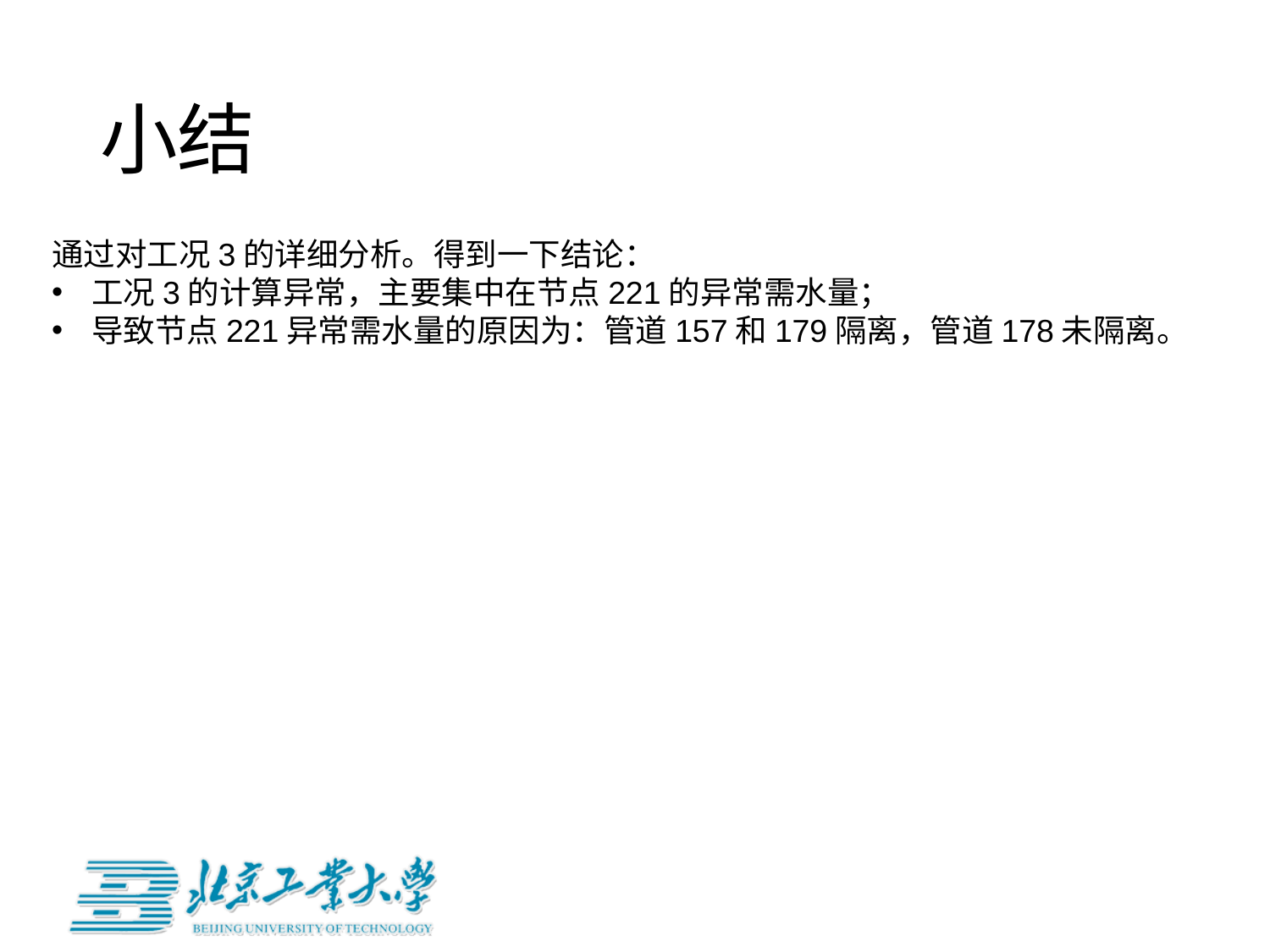

# 小结
通过对工况3的详细分析。得到一下结论：
工况3的计算异常，主要集中在节点221的异常需水量；
导致节点221异常需水量的原因为：管道157和179隔离，管道178未隔离。